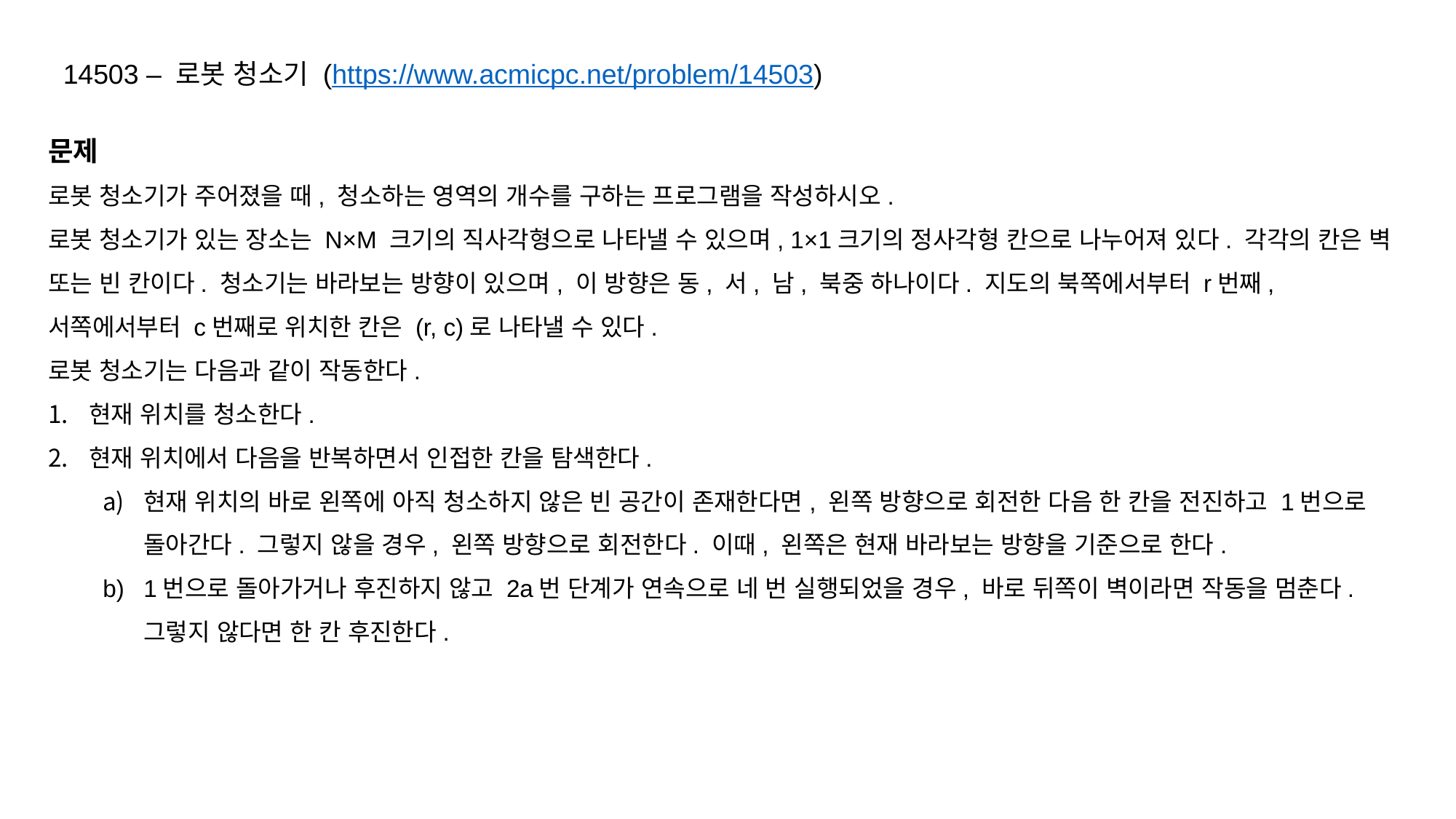

14503 – 로봇 청소기 (https://www.acmicpc.net/problem/14503)
문제
로봇 청소기가 주어졌을 때, 청소하는 영역의 개수를 구하는 프로그램을 작성하시오.
로봇 청소기가 있는 장소는 N×M 크기의 직사각형으로 나타낼 수 있으며, 1×1크기의 정사각형 칸으로 나누어져 있다. 각각의 칸은 벽 또는 빈 칸이다. 청소기는 바라보는 방향이 있으며, 이 방향은 동, 서, 남, 북중 하나이다. 지도의 북쪽에서부터 r번째, 서쪽에서부터 c번째로 위치한 칸은 (r, c)로 나타낼 수 있다.
로봇 청소기는 다음과 같이 작동한다.
현재 위치를 청소한다.
현재 위치에서 다음을 반복하면서 인접한 칸을 탐색한다.
현재 위치의 바로 왼쪽에 아직 청소하지 않은 빈 공간이 존재한다면, 왼쪽 방향으로 회전한 다음 한 칸을 전진하고 1번으로 돌아간다. 그렇지 않을 경우, 왼쪽 방향으로 회전한다. 이때, 왼쪽은 현재 바라보는 방향을 기준으로 한다.
1번으로 돌아가거나 후진하지 않고 2a번 단계가 연속으로 네 번 실행되었을 경우, 바로 뒤쪽이 벽이라면 작동을 멈춘다. 그렇지 않다면 한 칸 후진한다.